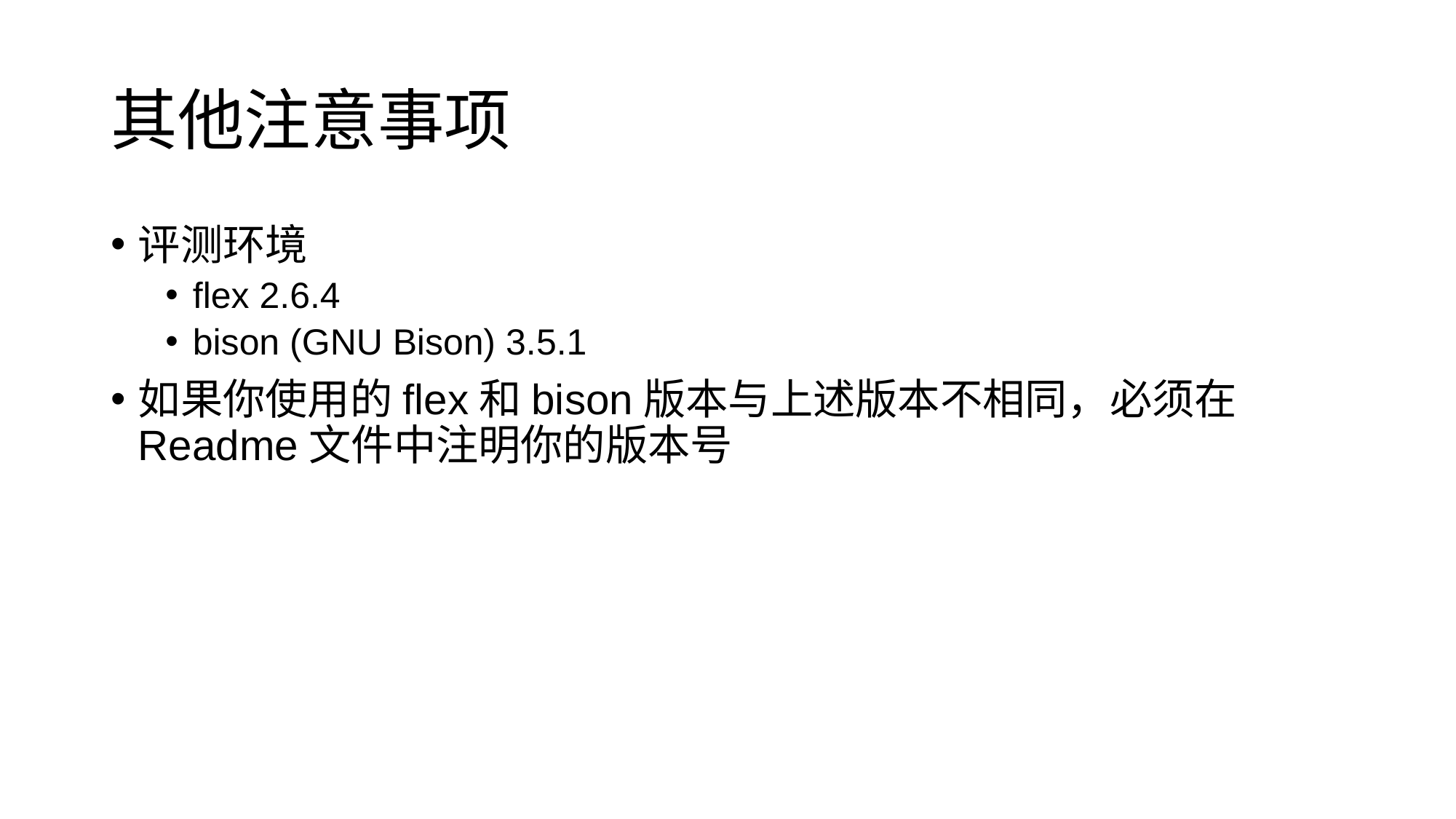

# 其他注意事项
评测环境
flex 2.6.4
bison (GNU Bison) 3.5.1
如果你使用的flex和bison版本与上述版本不相同，必须在Readme文件中注明你的版本号